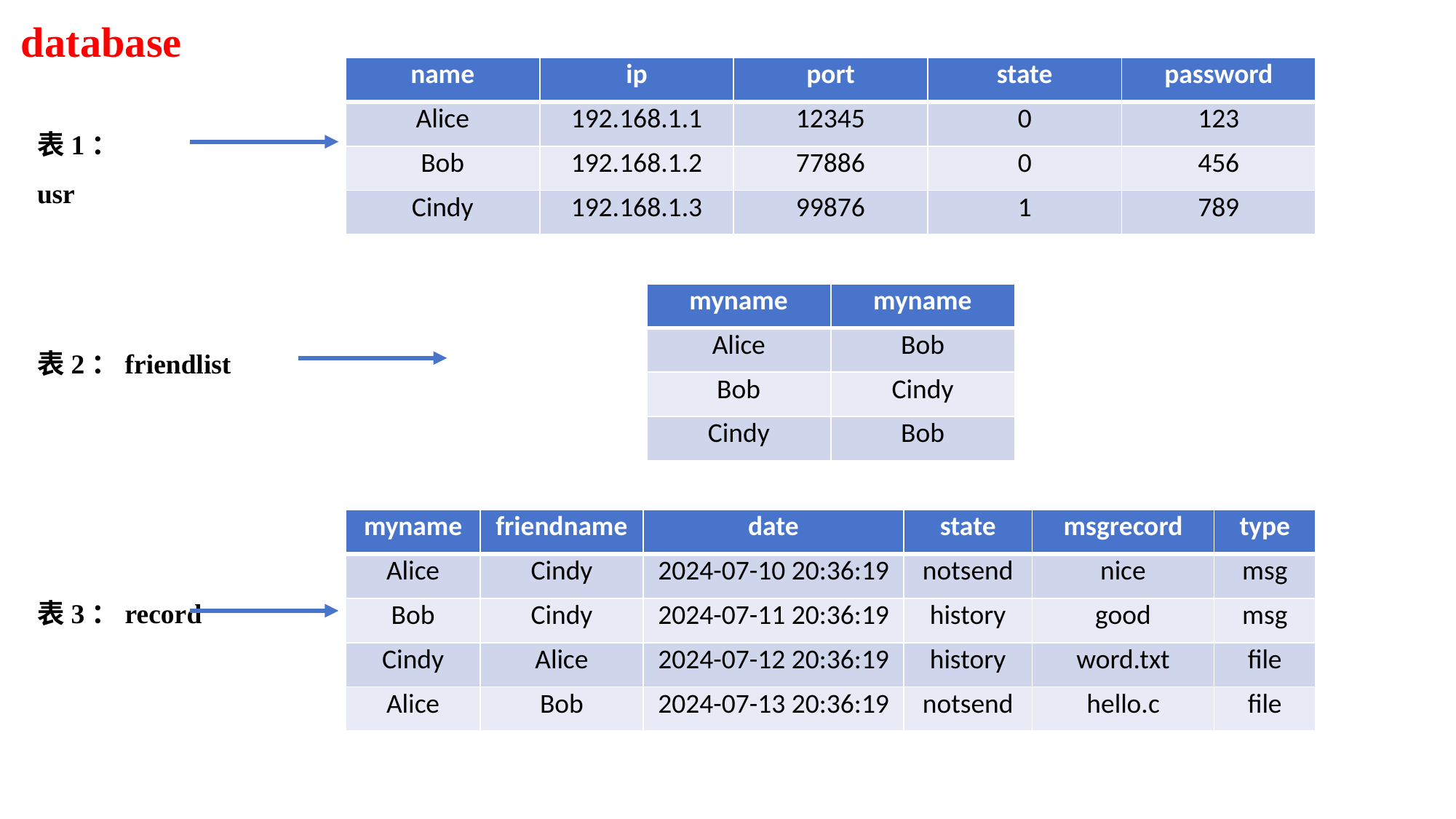

database
| name | ip | port | state | password |
| --- | --- | --- | --- | --- |
| Alice | 192.168.1.1 | 12345 | 0 | 123 |
| Bob | 192.168.1.2 | 77886 | 0 | 456 |
| Cindy | 192.168.1.3 | 99876 | 1 | 789 |
表1：usr

| myname | myname |
| --- | --- |
| Alice | Bob |
| Bob | Cindy |
| Cindy | Bob |
表2：friendlist

| myname | friendname | date | state | msgrecord | type |
| --- | --- | --- | --- | --- | --- |
| Alice | Cindy | 2024-07-10 20:36:19 | notsend | nice | msg |
| Bob | Cindy | 2024-07-11 20:36:19 | history | good | msg |
| Cindy | Alice | 2024-07-12 20:36:19 | history | word.txt | file |
| Alice | Bob | 2024-07-13 20:36:19 | notsend | hello.c | file |
表3：record